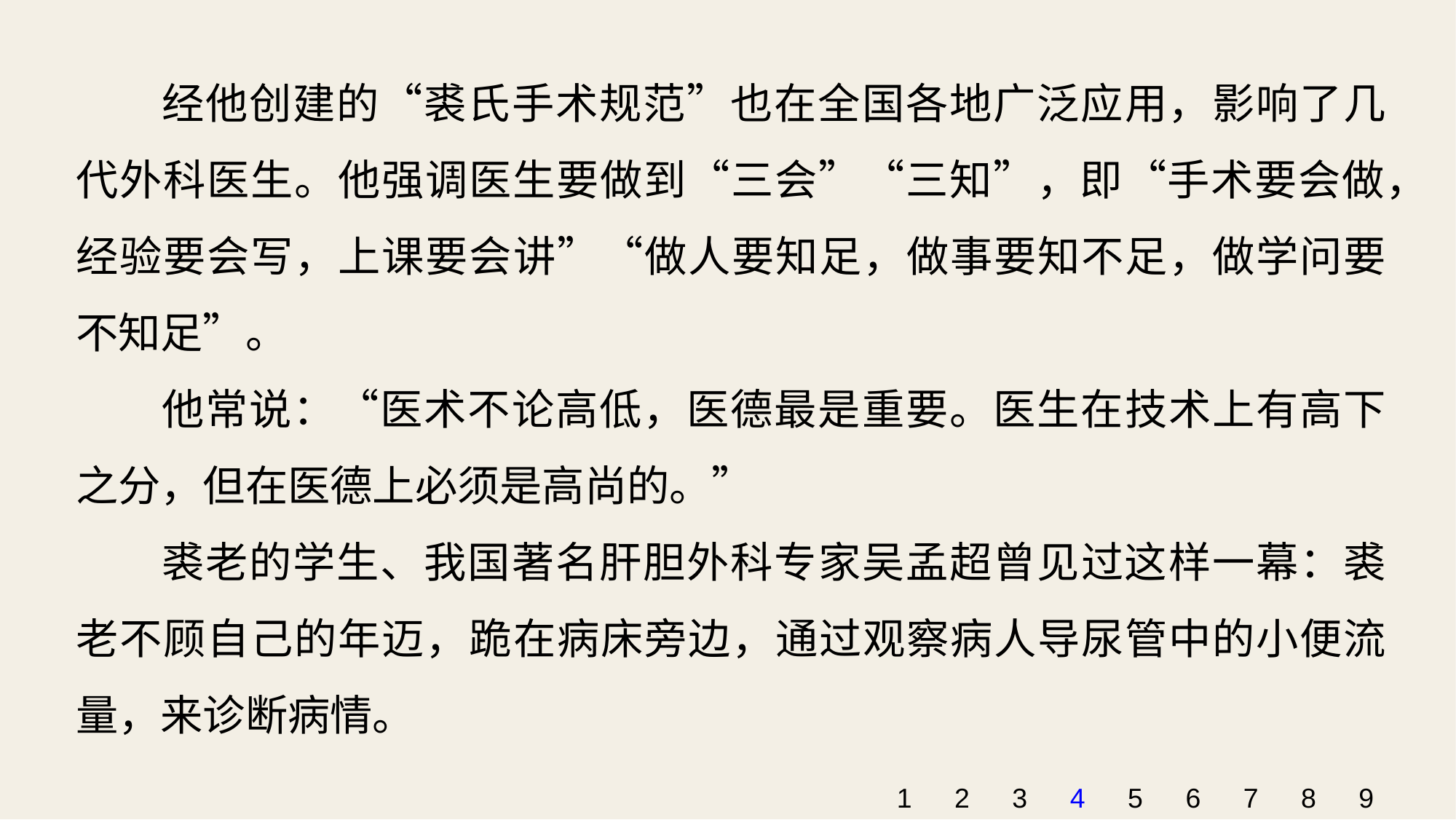

经他创建的“裘氏手术规范”也在全国各地广泛应用，影响了几代外科医生。他强调医生要做到“三会”“三知”，即“手术要会做，经验要会写，上课要会讲”“做人要知足，做事要知不足，做学问要不知足”。
他常说：“医术不论高低，医德最是重要。医生在技术上有高下之分，但在医德上必须是高尚的。”
裘老的学生、我国著名肝胆外科专家吴孟超曾见过这样一幕：裘老不顾自己的年迈，跪在病床旁边，通过观察病人导尿管中的小便流量，来诊断病情。
1
2
3
4
5
6
7
8
9